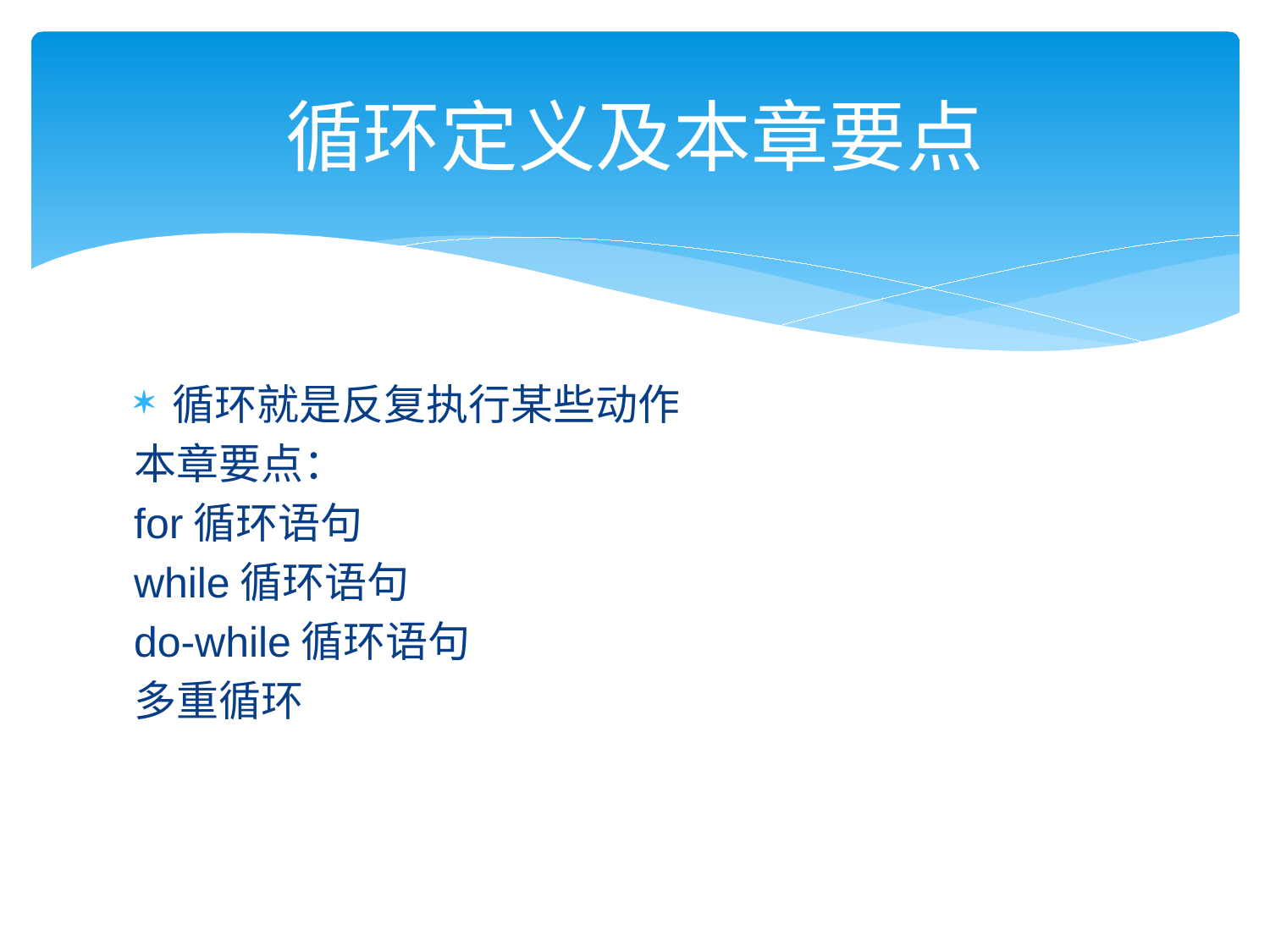

# 循环定义及本章要点
循环就是反复执行某些动作
本章要点：
for循环语句
while循环语句
do-while循环语句
多重循环